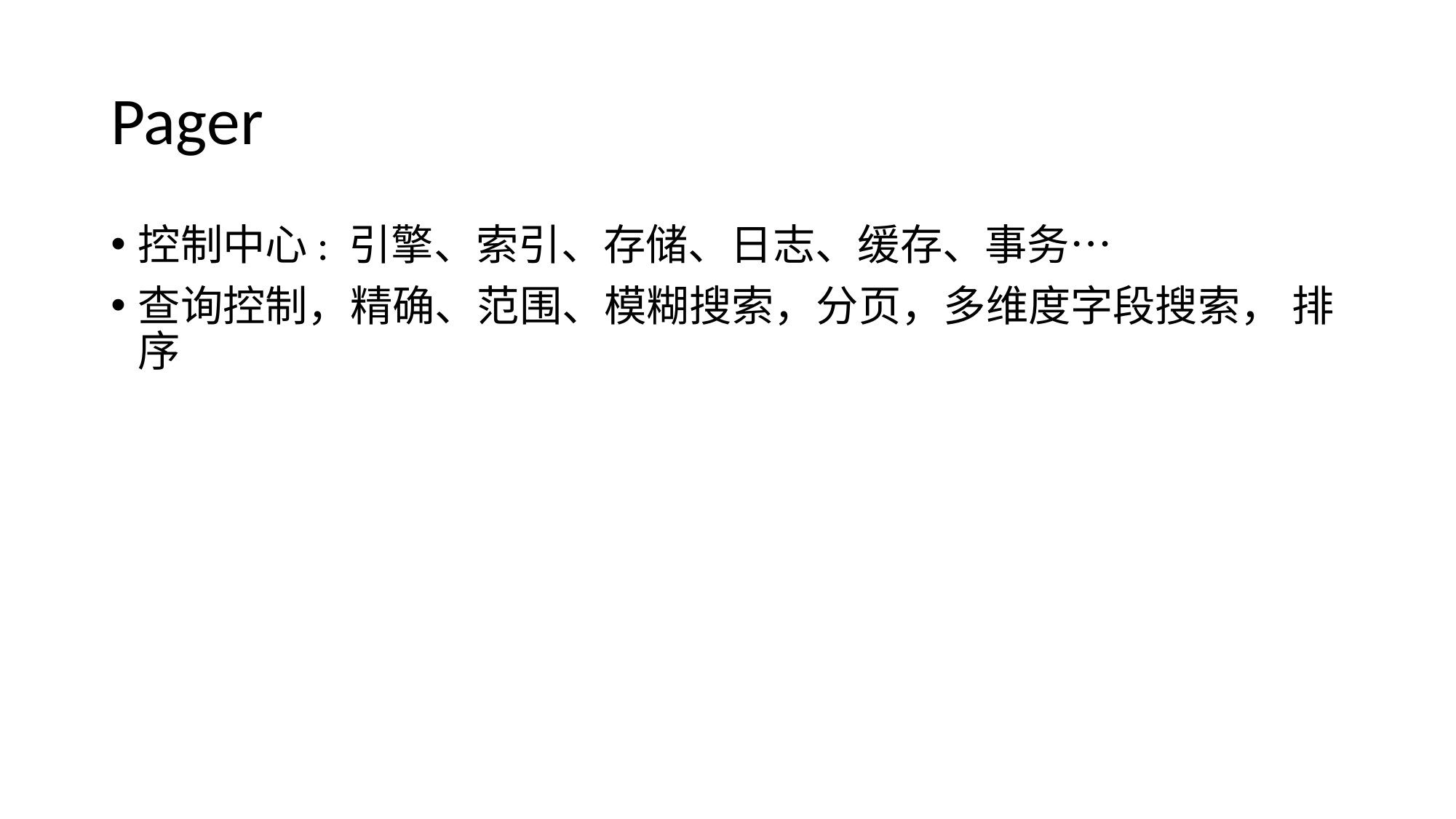

# Pager
控制中心: 引擎、索引、存储、日志、缓存、事务…
查询控制，精确、范围、模糊搜索，分页，多维度字段搜索， 排序